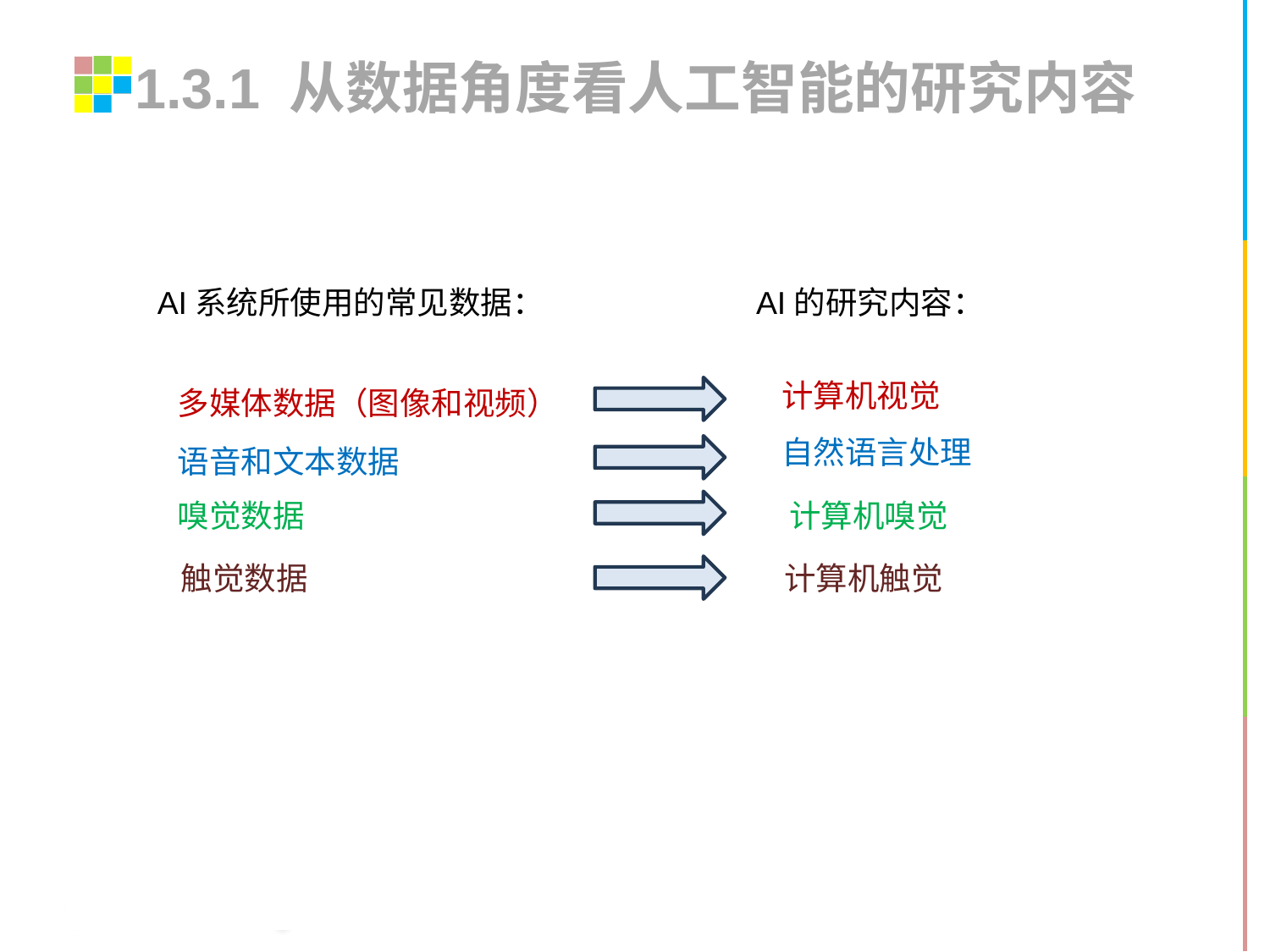

1.3.1 从数据角度看人工智能的研究内容
AI系统所使用的常见数据：
AI的研究内容：
计算机视觉
多媒体数据（图像和视频）

自然语言处理
语音和文本数据

嗅觉数据
计算机嗅觉

触觉数据
计算机触觉